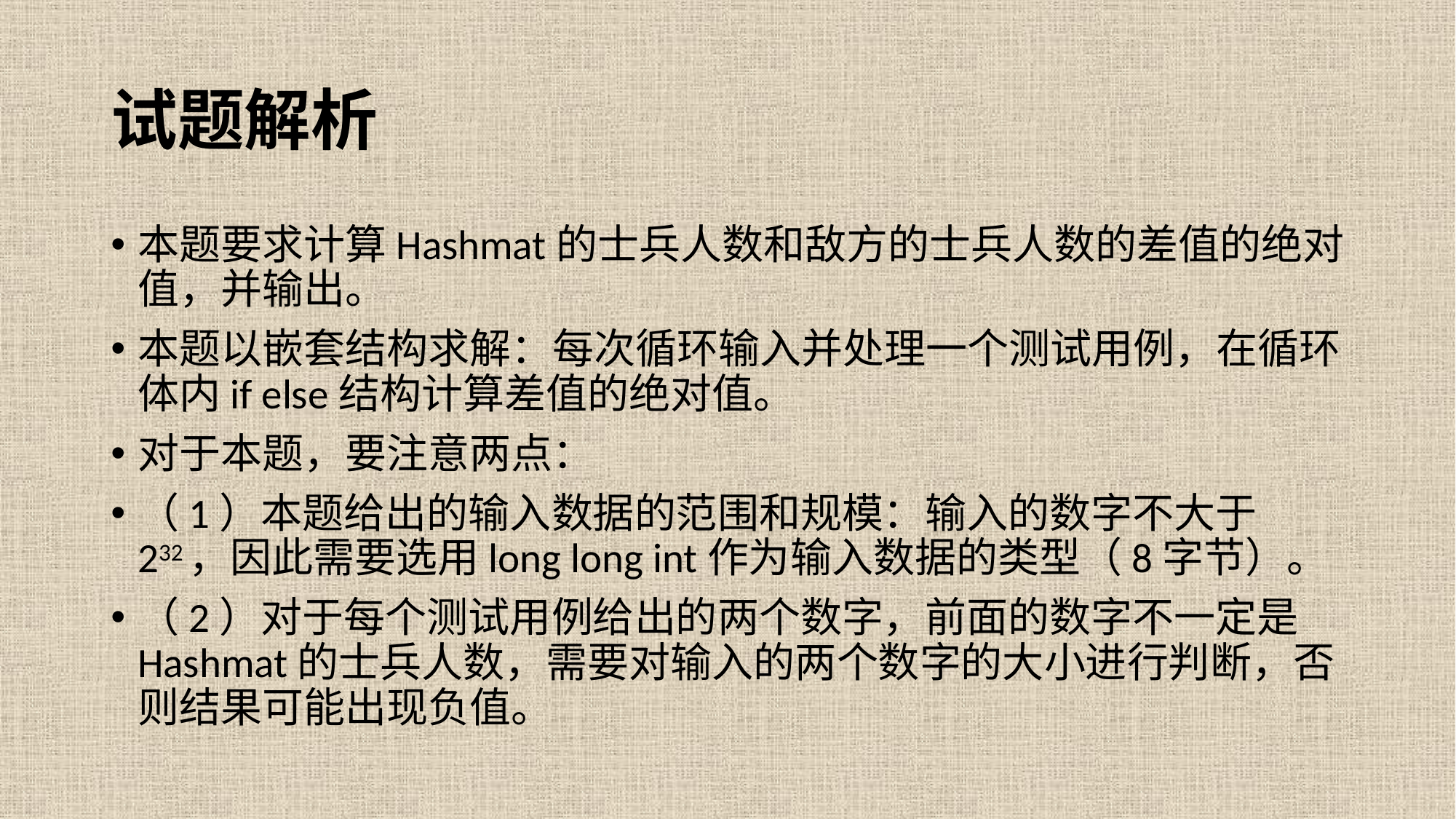

# 试题解析
本题要求计算Hashmat的士兵人数和敌方的士兵人数的差值的绝对值，并输出。
本题以嵌套结构求解：每次循环输入并处理一个测试用例，在循环体内if else结构计算差值的绝对值。
对于本题，要注意两点：
（1）本题给出的输入数据的范围和规模：输入的数字不大于232，因此需要选用long long int作为输入数据的类型（8字节）。
（2）对于每个测试用例给出的两个数字，前面的数字不一定是Hashmat的士兵人数，需要对输入的两个数字的大小进行判断，否则结果可能出现负值。